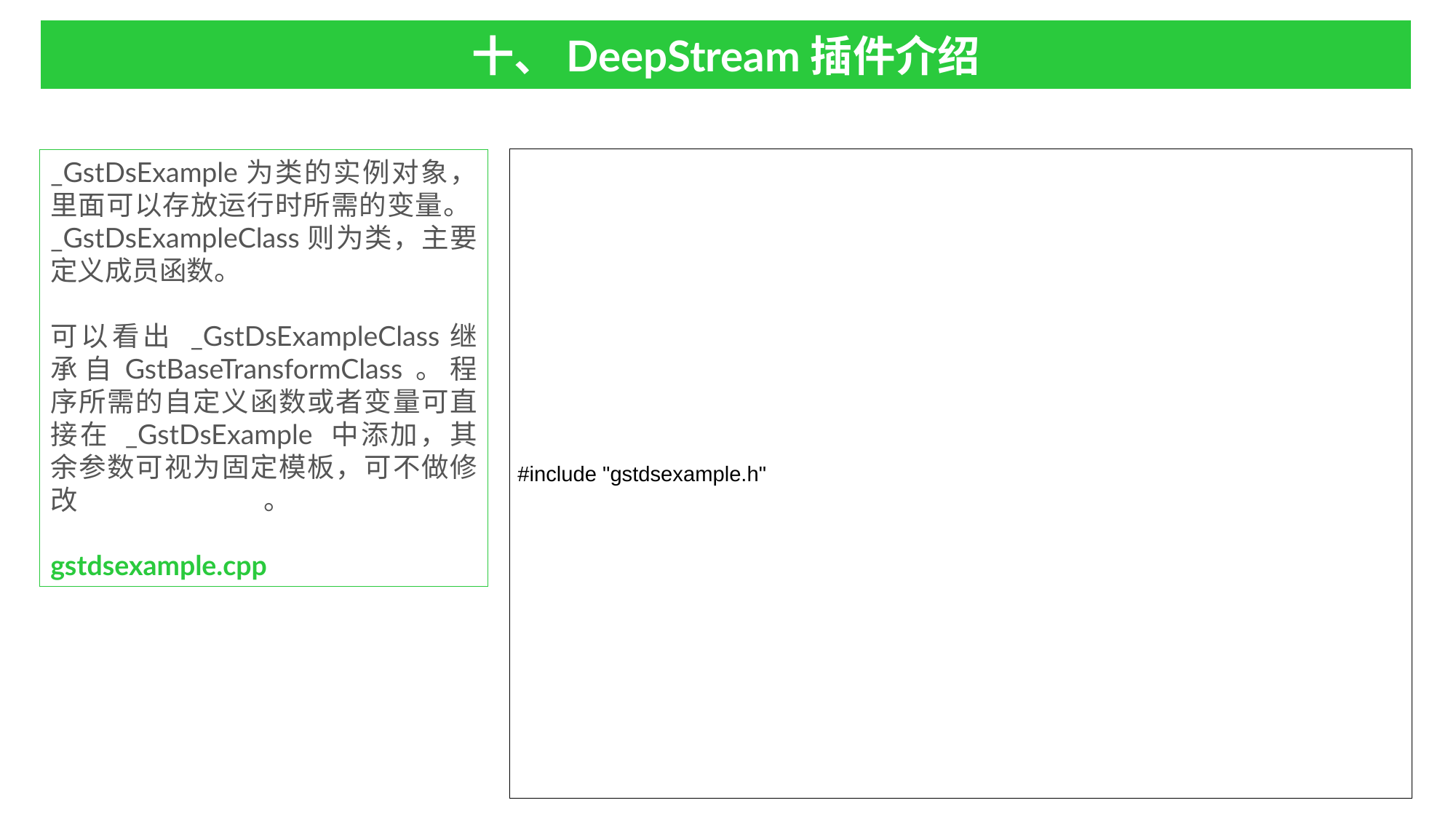

十、DeepStream插件介绍
_GstDsExample为类的实例对象，里面可以存放运行时所需的变量。_GstDsExampleClass则为类，主要定义成员函数。

可以看出 _GstDsExampleClass继承自GstBaseTransformClass。程序所需的自定义函数或者变量可直接在 _GstDsExample 中添加，其余参数可视为固定模板，可不做修改。
gstdsexample.cpp